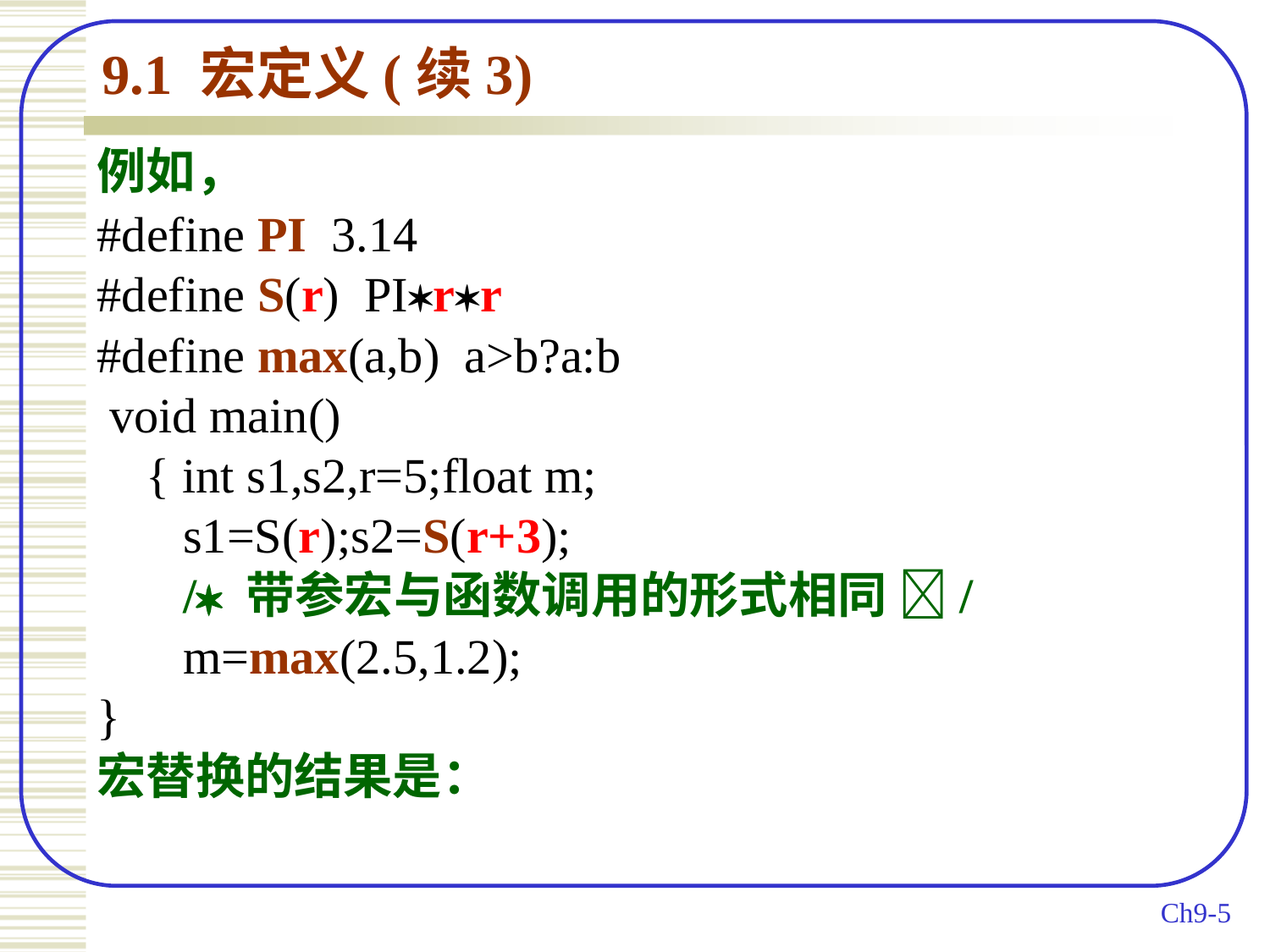

9.1 宏定义(续3)
例如，
#define PI  3.14
#define S(r)  PI∗r∗r
#define max(a,b)  a>b?a:b
 void main()
    { int s1,s2,r=5;float m;
       s1=S(r);s2=S(r+3);
       /∗ 带参宏与函数调用的形式相同 ∗/
       m=max(2.5,1.2);
}
宏替换的结果是：